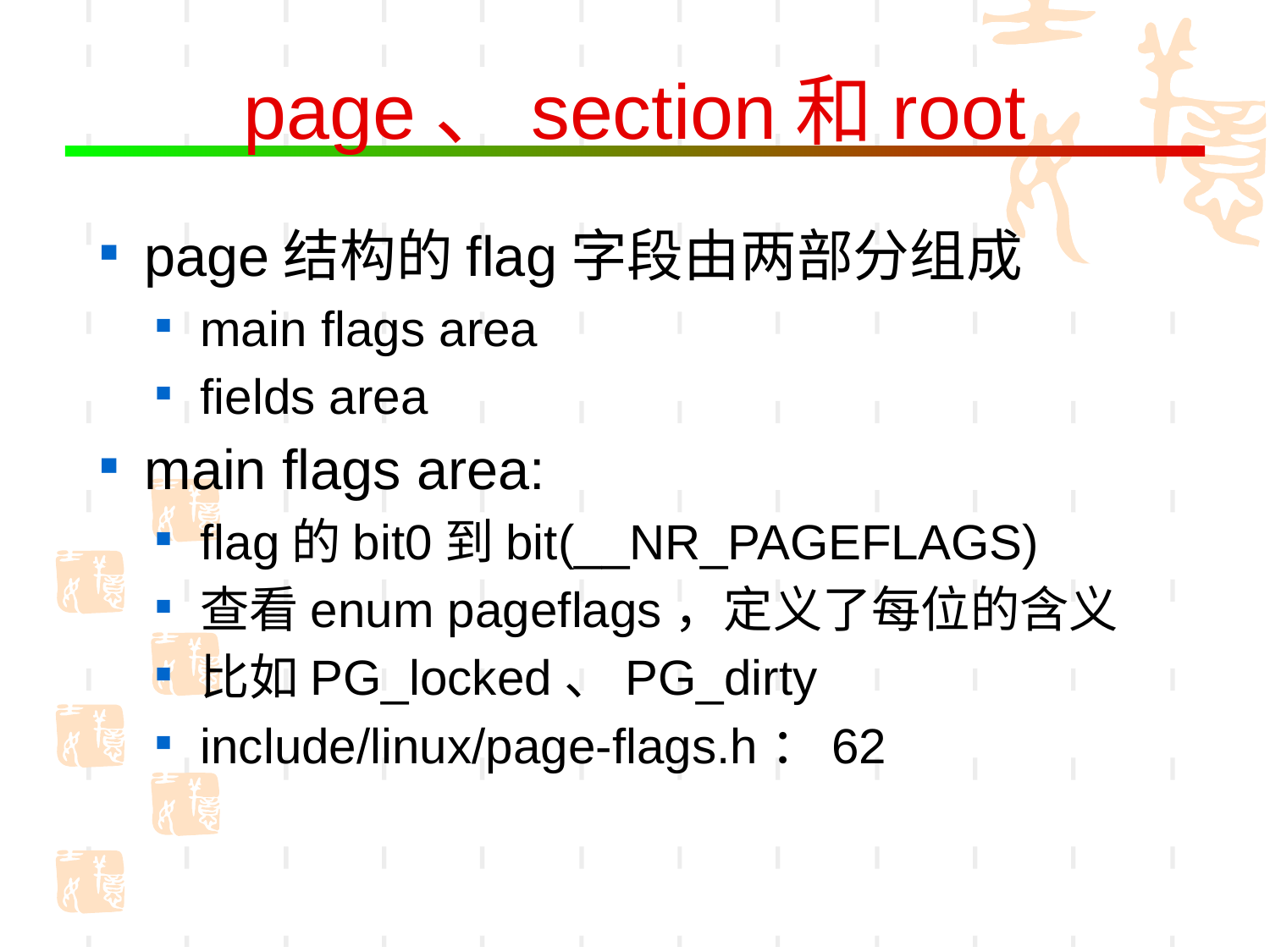

# page、section和root
page结构的flag字段由两部分组成
main flags area
fields area
main flags area:
flag的bit0到bit(__NR_PAGEFLAGS)
查看enum pageflags，定义了每位的含义
比如PG_locked、PG_dirty
include/linux/page-flags.h：62